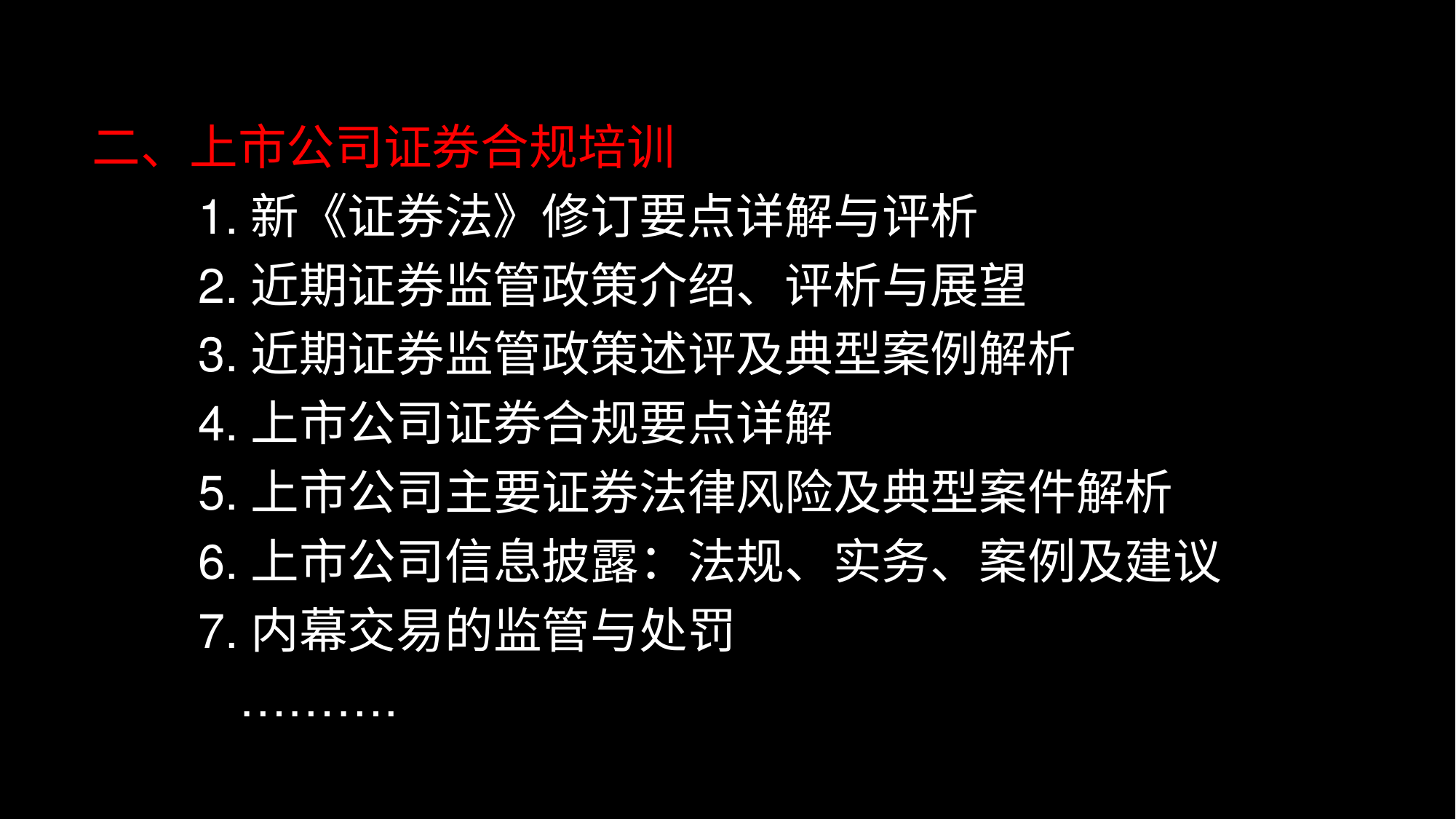

二、上市公司证券合规培训
1.新《证券法》修订要点详解与评析
2.近期证券监管政策介绍、评析与展望
3.近期证券监管政策述评及典型案例解析
4.上市公司证券合规要点详解
5.上市公司主要证券法律风险及典型案件解析
6.上市公司信息披露：法规、实务、案例及建议
7.内幕交易的监管与处罚
   ……….